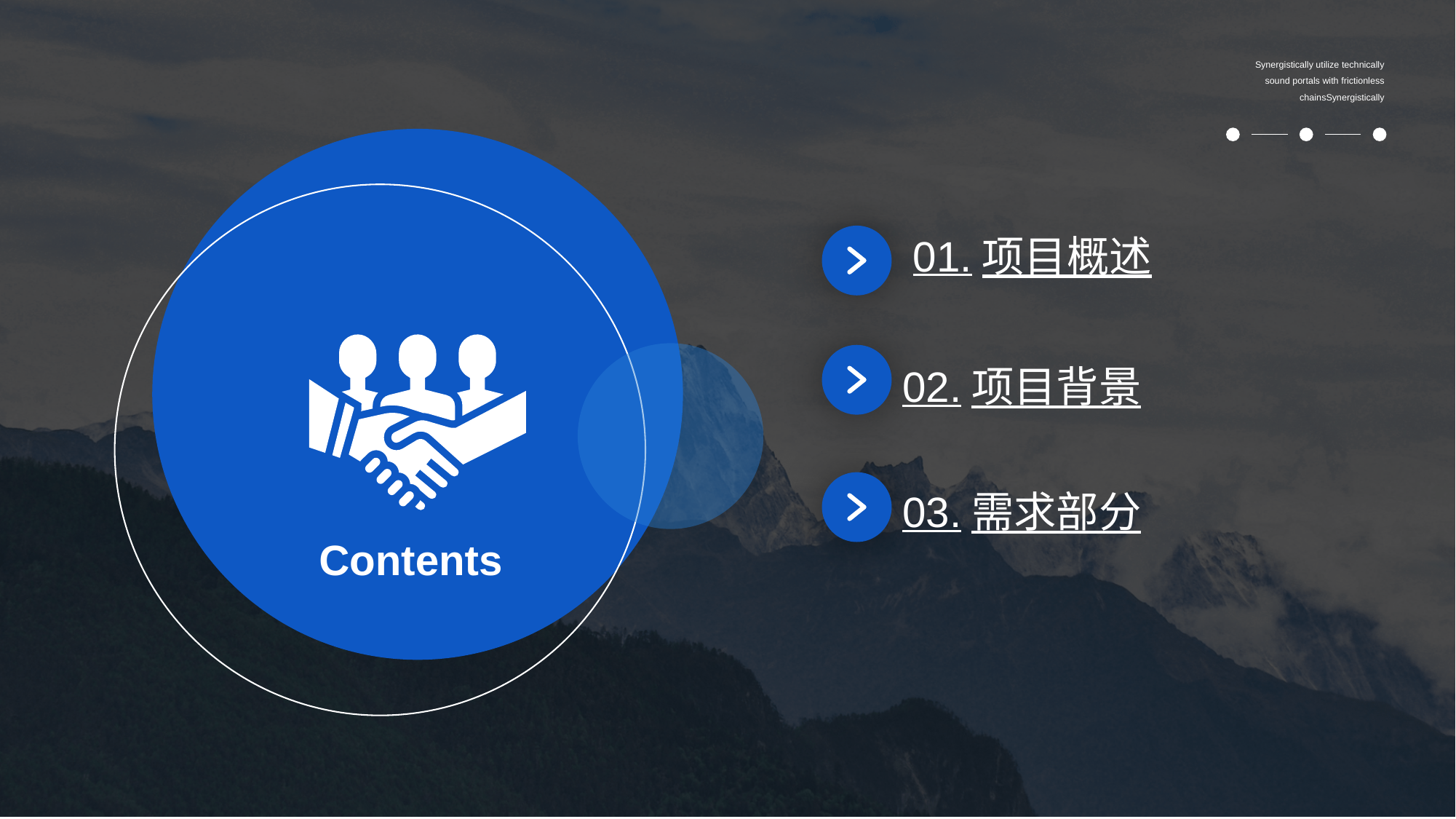

Synergistically utilize technically sound portals with frictionless chainsSynergistically

01.项目概述

02.项目背景

03.需求部分
Contents